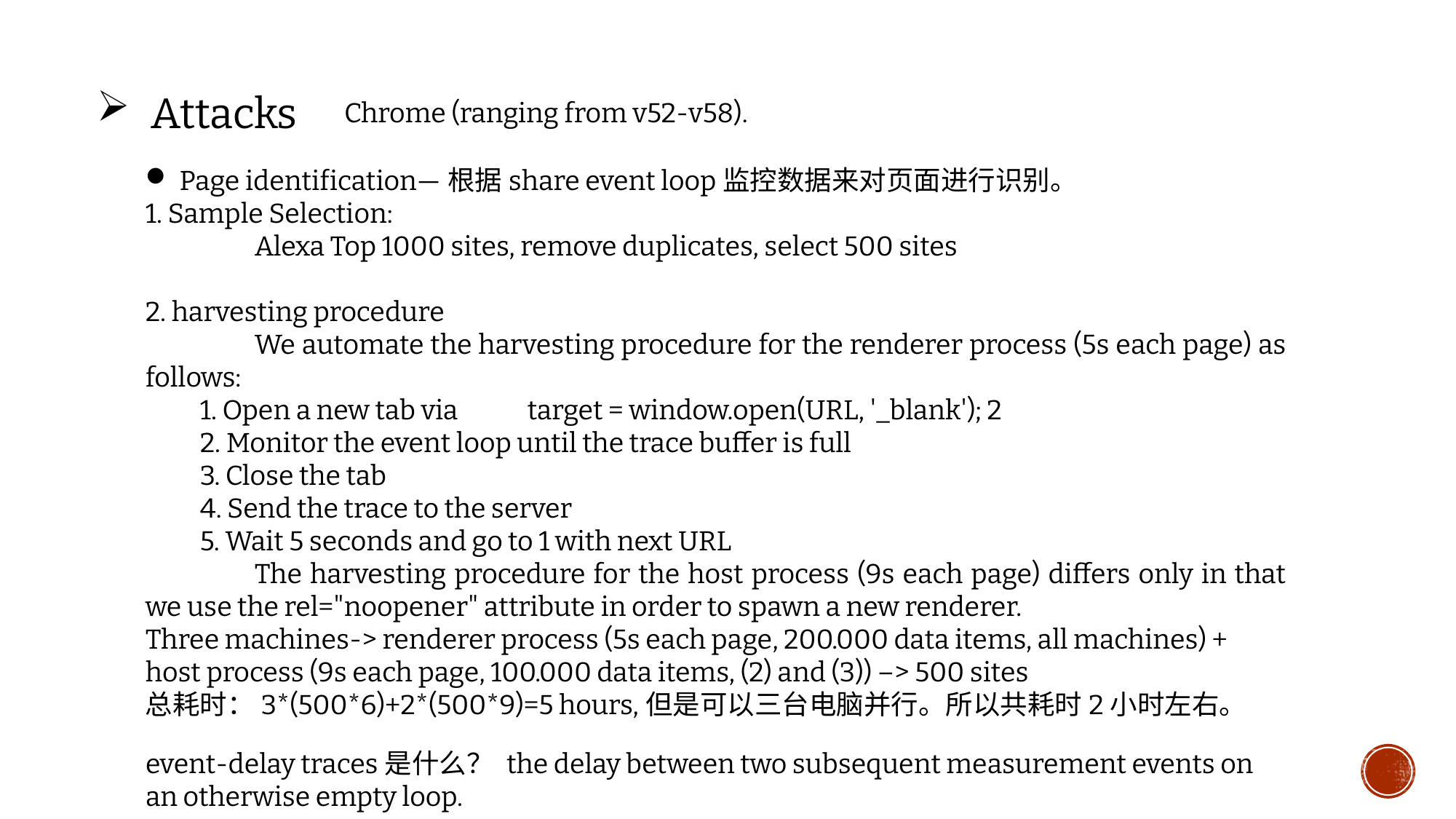

Attacks
Chrome (ranging from v52-v58).
Page identification—根据share event loop监控数据来对页面进行识别。
1. Sample Selection:
	Alexa Top 1000 sites, remove duplicates, select 500 sites

2. harvesting procedure
	We automate the harvesting procedure for the renderer process (5s each page) as follows:
1. Open a new tab via	target = window.open(URL, '_blank'); 2
2. Monitor the event loop until the trace buffer is full
3. Close the tab
4. Send the trace to the server
5. Wait 5 seconds and go to 1 with next URL
	The harvesting procedure for the host process (9s each page) differs only in that we use the rel="noopener" attribute in order to spawn a new renderer.
Three machines-> renderer process (5s each page, 200.000 data items, all machines) + host process (9s each page, 100.000 data items, (2) and (3)) –> 500 sites
总耗时：3*(500*6)+2*(500*9)=5 hours,但是可以三台电脑并行。所以共耗时2小时左右。
event-delay traces是什么？ the delay between two subsequent measurement events on an otherwise empty loop.